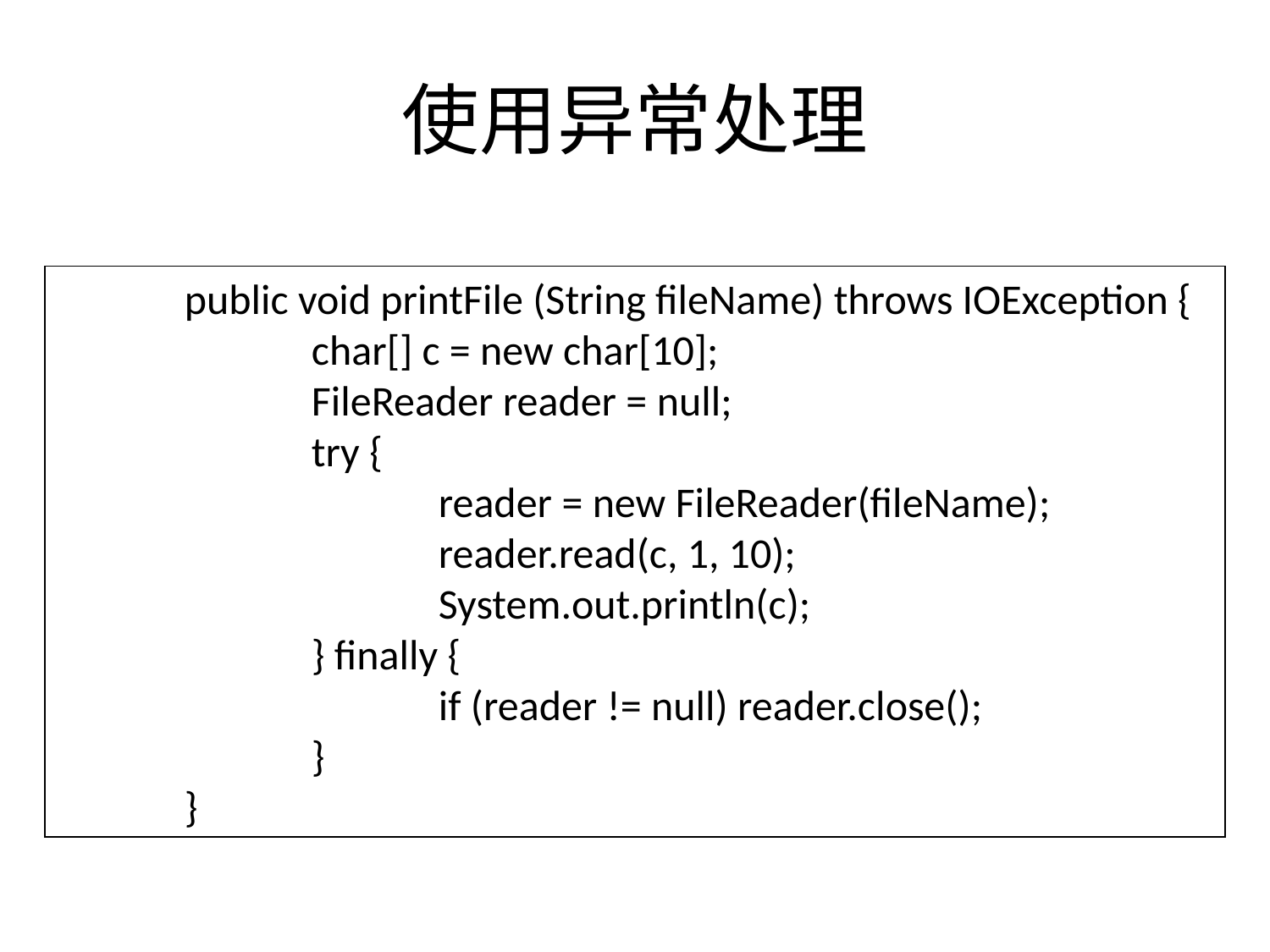

# 使用异常处理
	public void printFile (String fileName) throws IOException {
		char[] c = new char[10];
		FileReader reader = null;
		try {
			reader = new FileReader(fileName);
			reader.read(c, 1, 10);
			System.out.println(c);
		} finally {
			if (reader != null) reader.close();
		}
	}